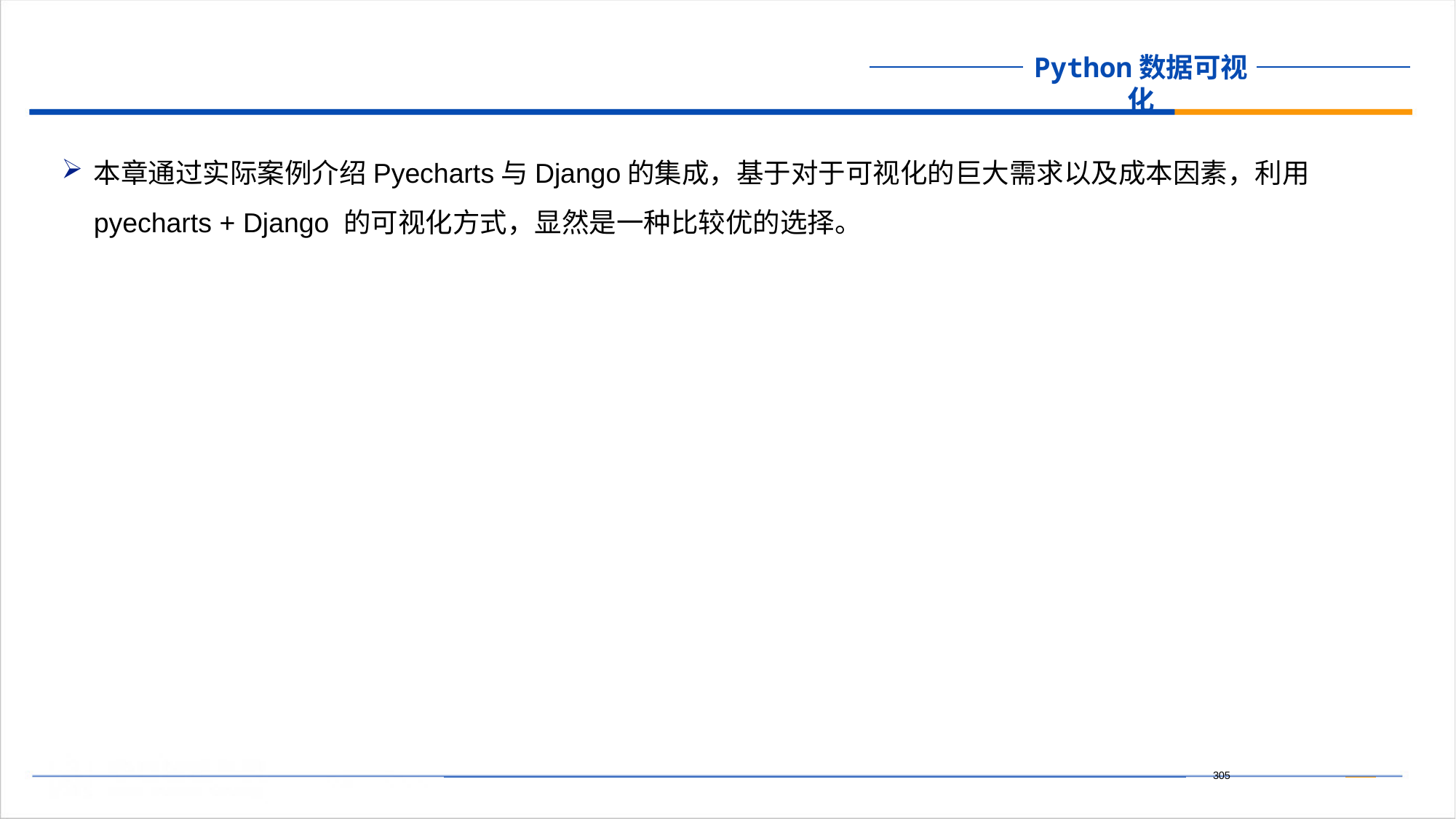

本章通过实际案例介绍Pyecharts与Django的集成，基于对于可视化的巨大需求以及成本因素，利用pyecharts + Django 的可视化方式，显然是一种比较优的选择。